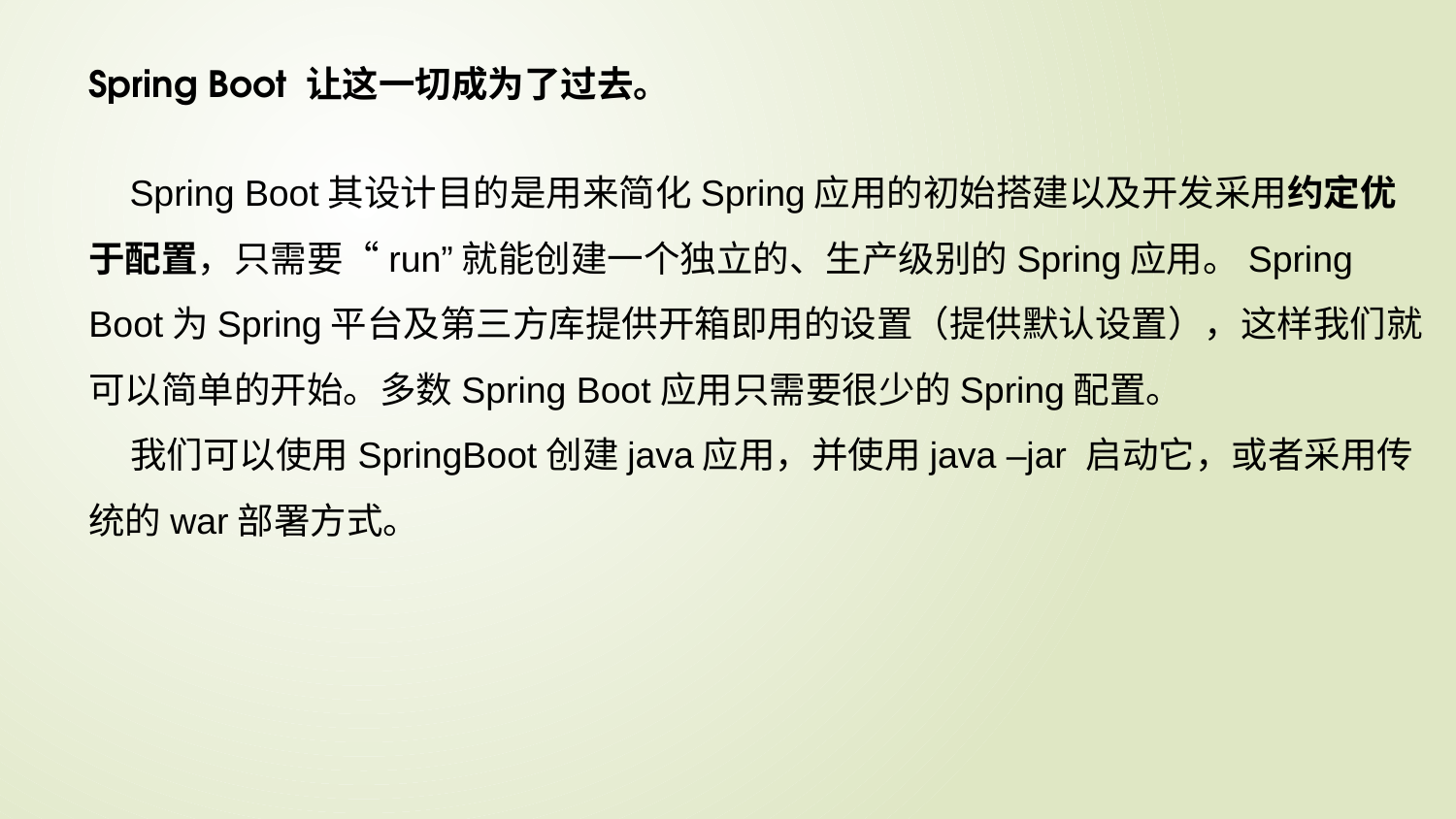

Spring Boot 让这一切成为了过去。

    Spring Boot其设计目的是用来简化Spring应用的初始搭建以及开发采用约定优于配置，只需要“run”就能创建一个独立的、生产级别的Spring应用。Spring Boot为Spring平台及第三方库提供开箱即用的设置（提供默认设置），这样我们就可以简单的开始。多数Spring Boot应用只需要很少的Spring配置。
    我们可以使用SpringBoot创建java应用，并使用java –jar 启动它，或者采用传统的war部署方式。